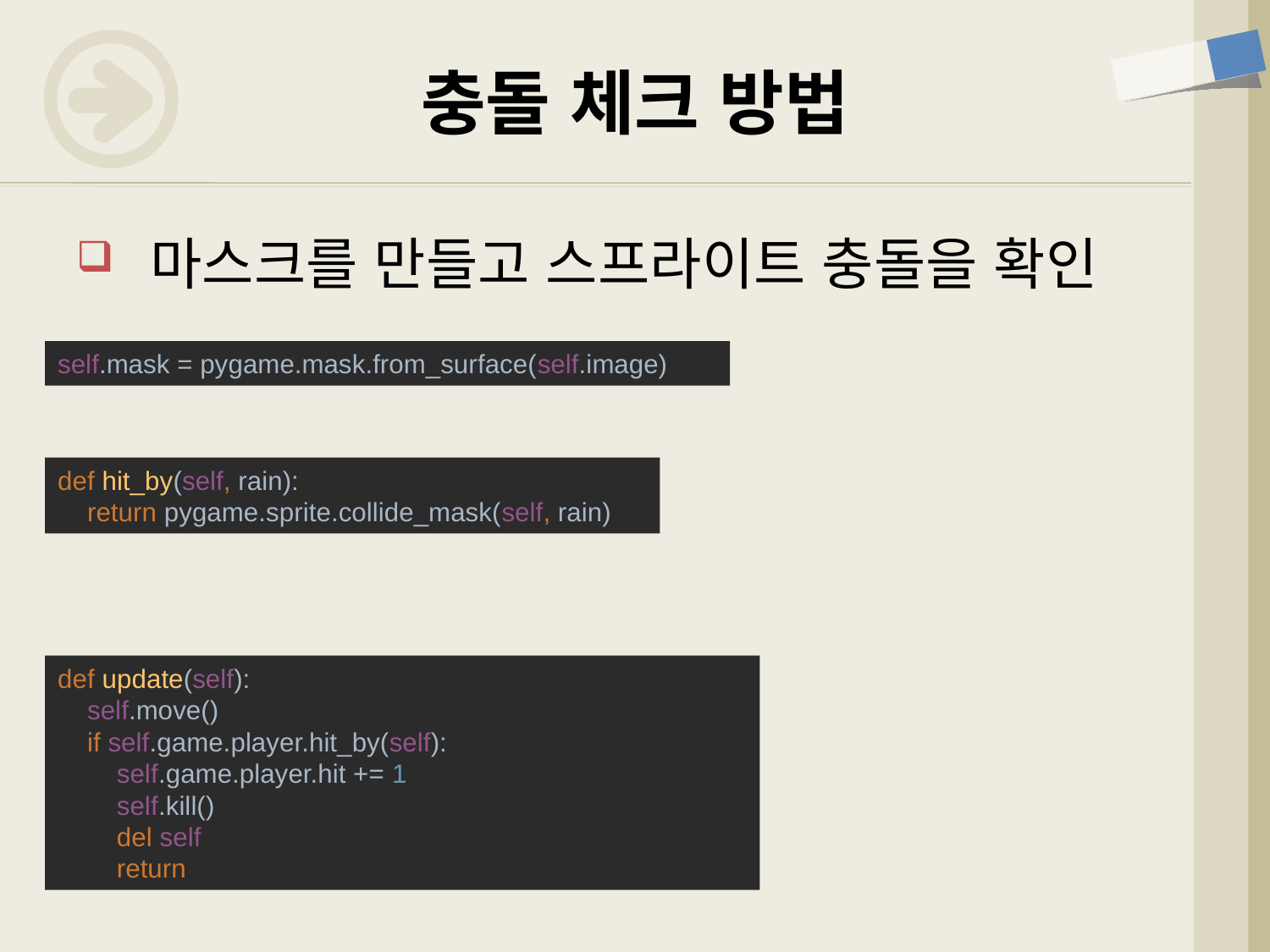

# 충돌 체크 방법
 마스크를 만들고 스프라이트 충돌을 확인

self.mask = pygame.mask.from_surface(self.image)
def hit_by(self, rain):
    return pygame.sprite.collide_mask(self, rain)
def update(self):
    self.move()
    if self.game.player.hit_by(self):
        self.game.player.hit += 1
        self.kill()
        del self
        return